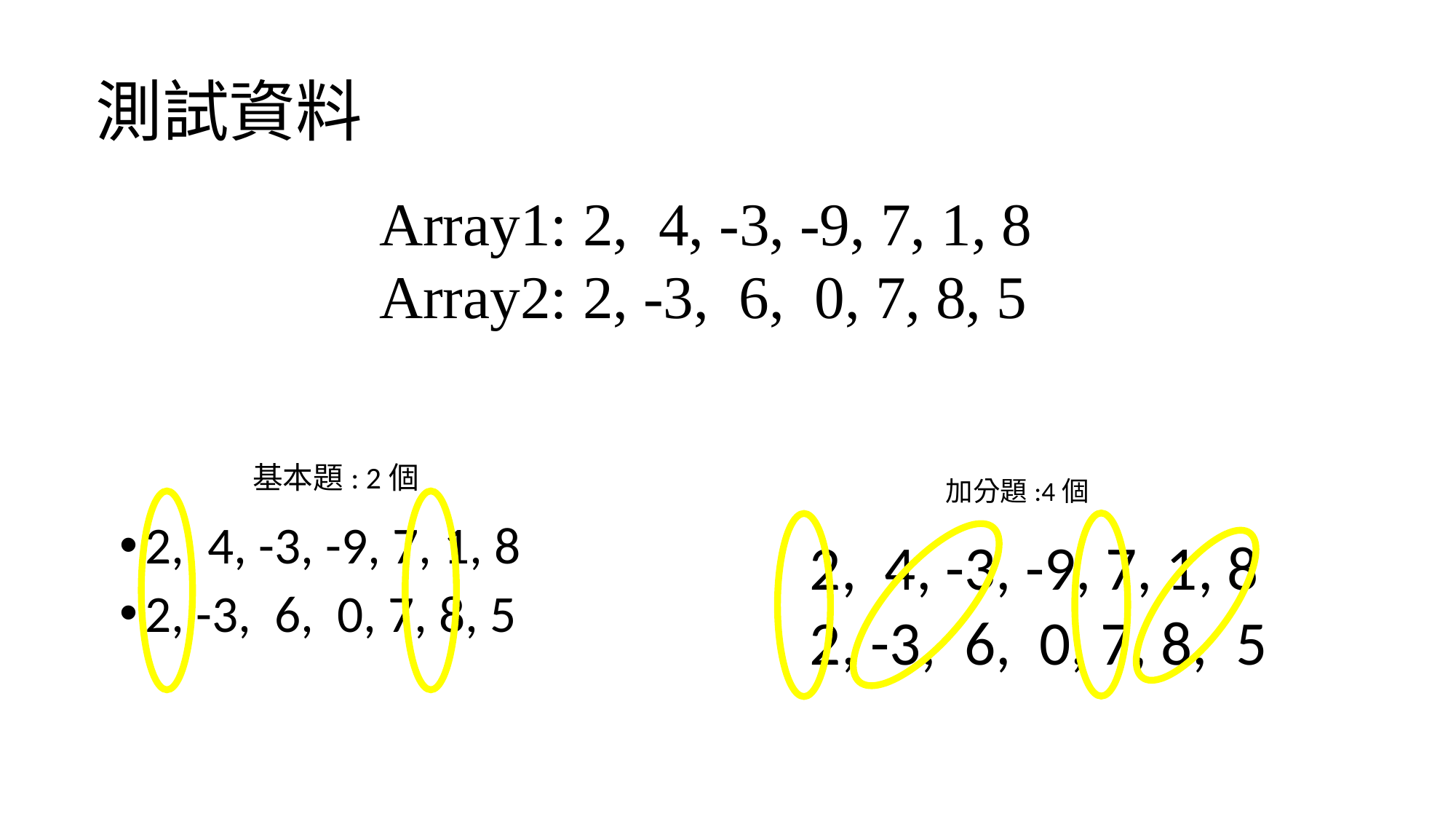

# 測試資料
Array1: 2,  4, -3, -9, 7, 1, 8
Array2: 2, -3,  6,  0, 7, 8, 5

基本題: 2個
加分題:4個

2,  4, -3, -9, 7, 1, 8
2, -3,  6,  0, 7, 8, 5

2,  4, -3, -9, 7, 1, 8
2, -3,  6,  0, 7, 8,  5